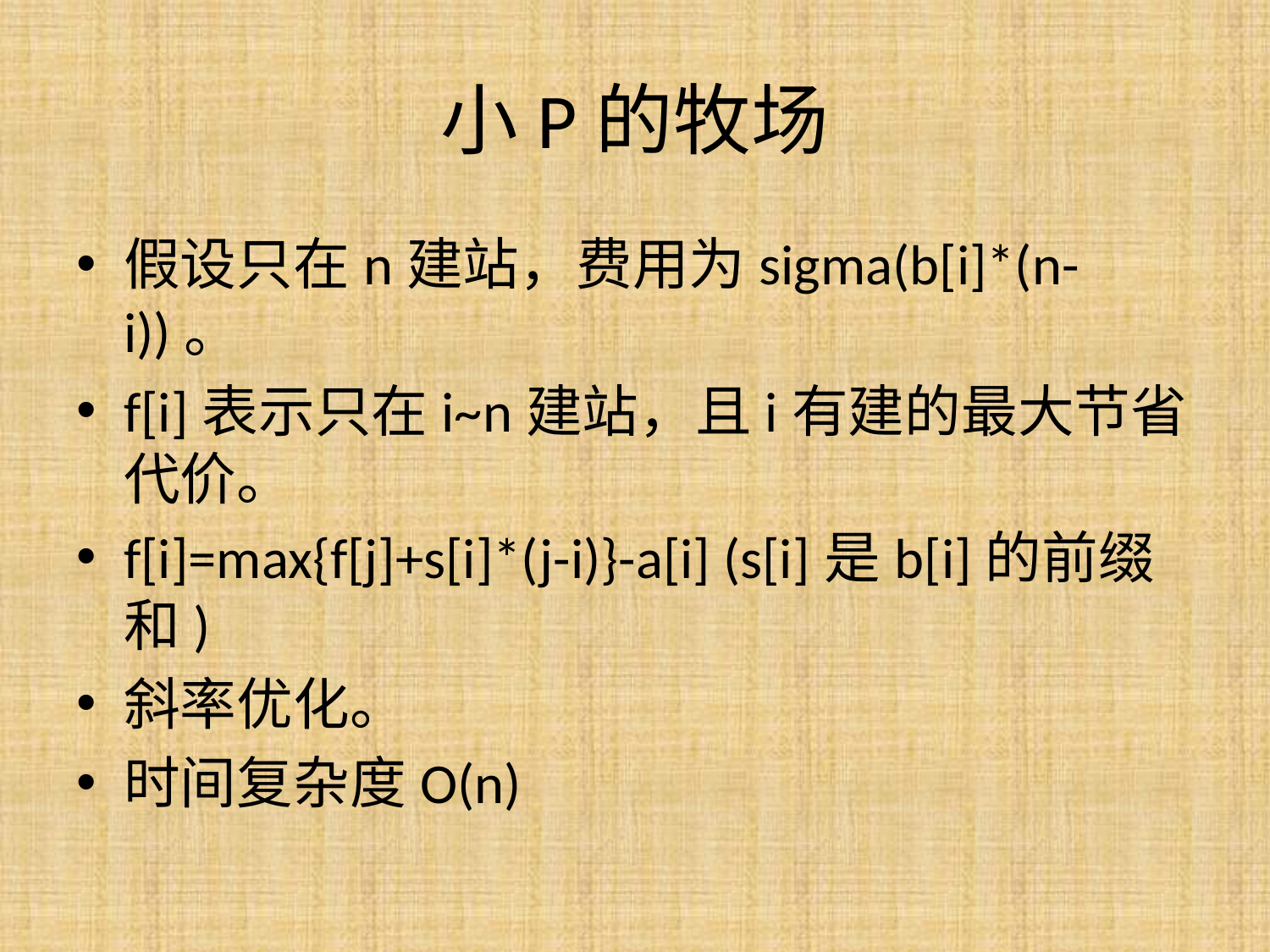

# 小P的牧场
假设只在n建站，费用为sigma(b[i]*(n-i))。
f[i]表示只在i~n建站，且i有建的最大节省代价。
f[i]=max{f[j]+s[i]*(j-i)}-a[i] (s[i]是b[i]的前缀和)
斜率优化。
时间复杂度O(n)